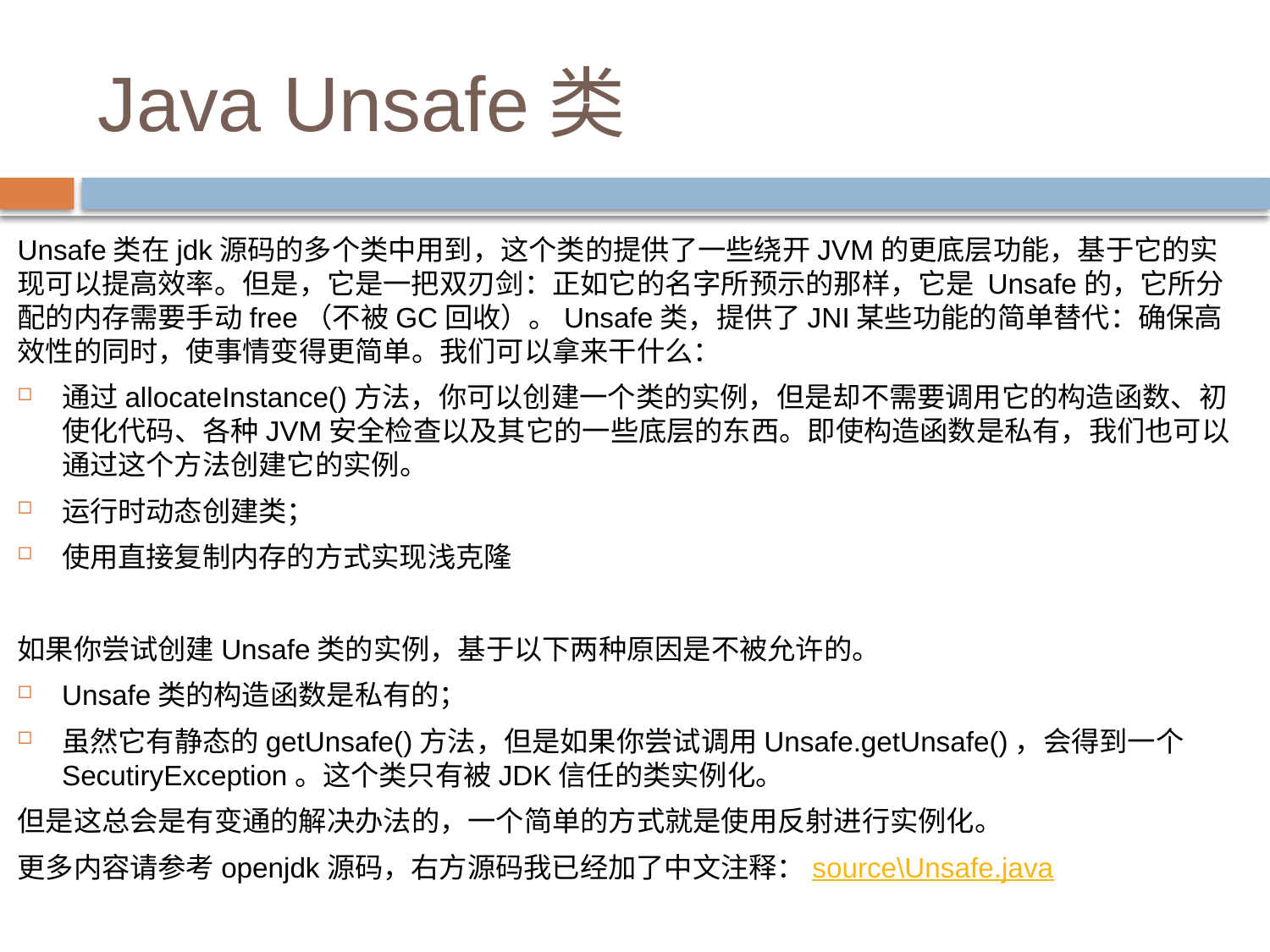

# Java Unsafe类
Unsafe类在jdk源码的多个类中用到，这个类的提供了一些绕开JVM的更底层功能，基于它的实现可以提高效率。但是，它是一把双刃剑：正如它的名字所预示的那样，它是 Unsafe的，它所分配的内存需要手动free（不被GC回收）。Unsafe类，提供了JNI某些功能的简单替代：确保高效性的同时，使事情变得更简单。我们可以拿来干什么：
通过allocateInstance()方法，你可以创建一个类的实例，但是却不需要调用它的构造函数、初使化代码、各种JVM安全检查以及其它的一些底层的东西。即使构造函数是私有，我们也可以通过这个方法创建它的实例。
运行时动态创建类；
使用直接复制内存的方式实现浅克隆

如果你尝试创建Unsafe类的实例，基于以下两种原因是不被允许的。
Unsafe类的构造函数是私有的；
虽然它有静态的getUnsafe()方法，但是如果你尝试调用Unsafe.getUnsafe()，会得到一个SecutiryException。这个类只有被JDK信任的类实例化。
但是这总会是有变通的解决办法的，一个简单的方式就是使用反射进行实例化。
更多内容请参考openjdk源码，右方源码我已经加了中文注释：source\Unsafe.java